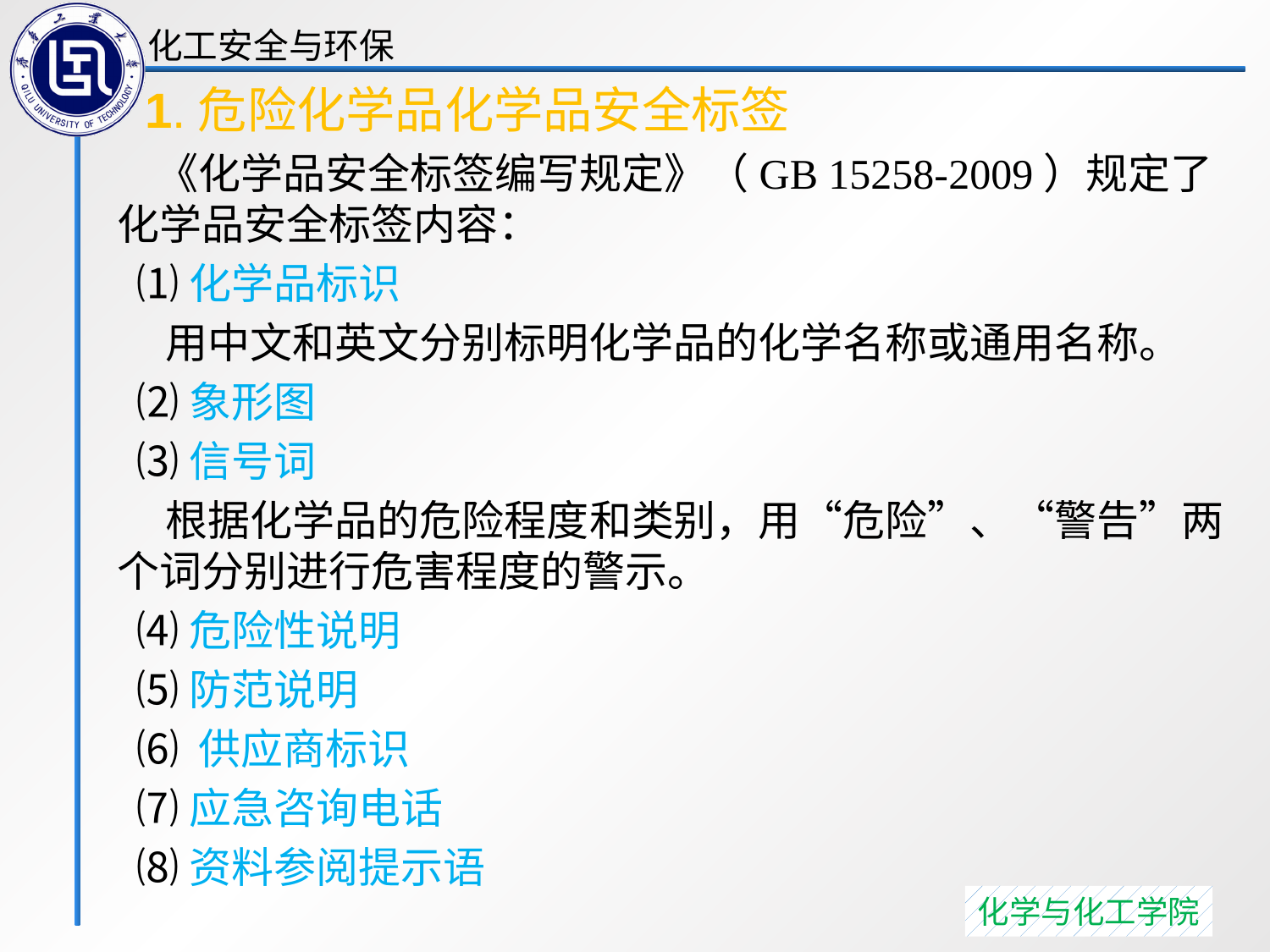

1.危险化学品化学品安全标签
   《化学品安全标签编写规定》（GB 15258-2009）规定了化学品安全标签内容：
  ⑴化学品标识
    用中文和英文分别标明化学品的化学名称或通用名称。
  ⑵象形图
  ⑶信号词
    根据化学品的危险程度和类别，用“危险”、“警告”两个词分别进行危害程度的警示。
  ⑷危险性说明
  ⑸防范说明
  ⑹ 供应商标识
  ⑺应急咨询电话
  ⑻资料参阅提示语